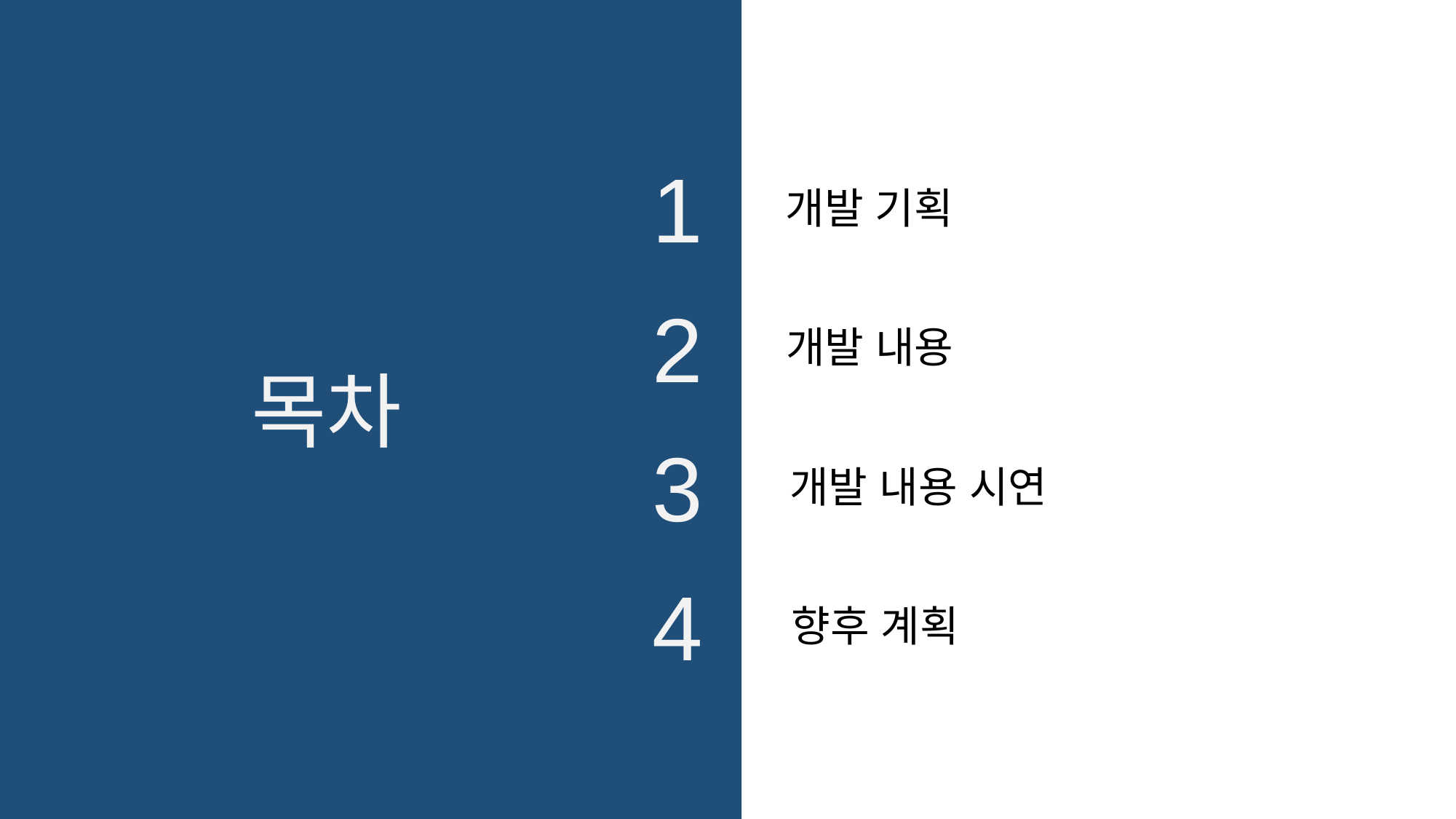

1
개발 기획
2
개발 내용
목차
3
개발 내용 시연
4
향후 계획